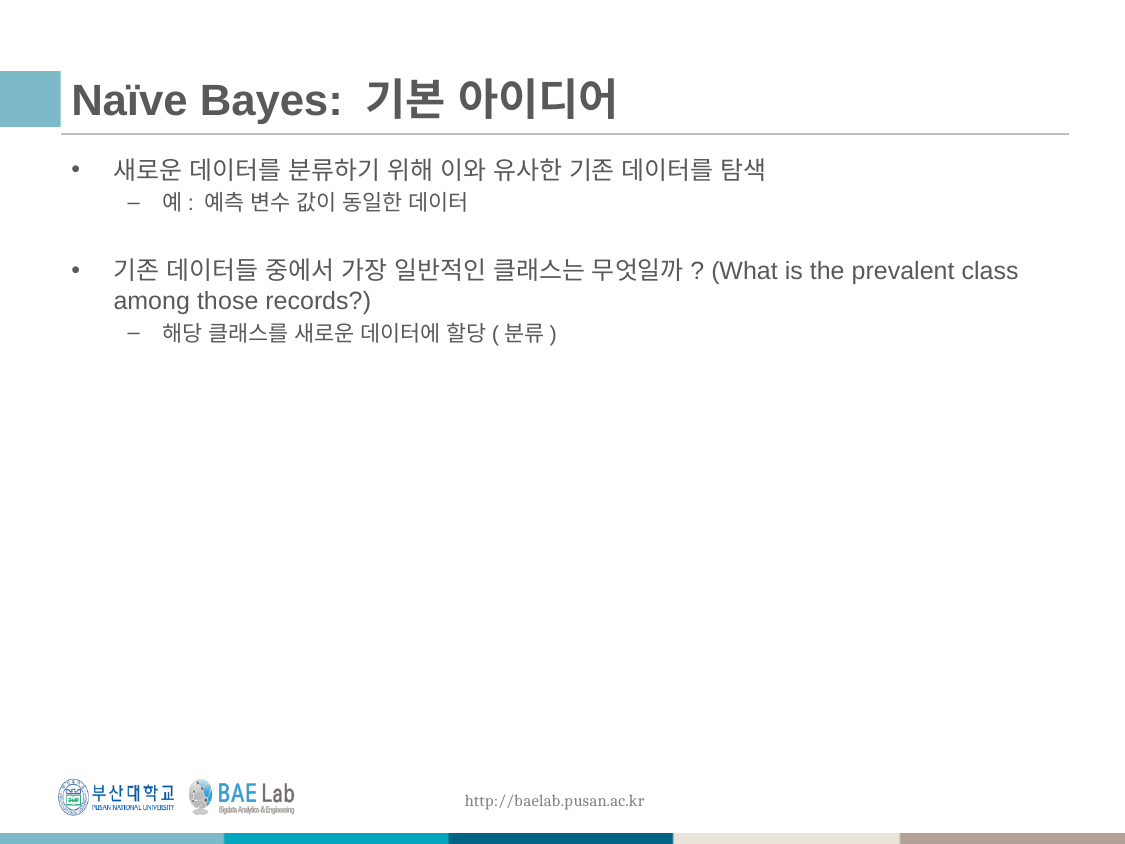

# Naïve Bayes: 기본 아이디어
새로운 데이터를 분류하기 위해 이와 유사한 기존 데이터를 탐색
예: 예측 변수 값이 동일한 데이터

기존 데이터들 중에서 가장 일반적인 클래스는 무엇일까? (What is the prevalent class among those records?)
해당 클래스를 새로운 데이터에 할당(분류)